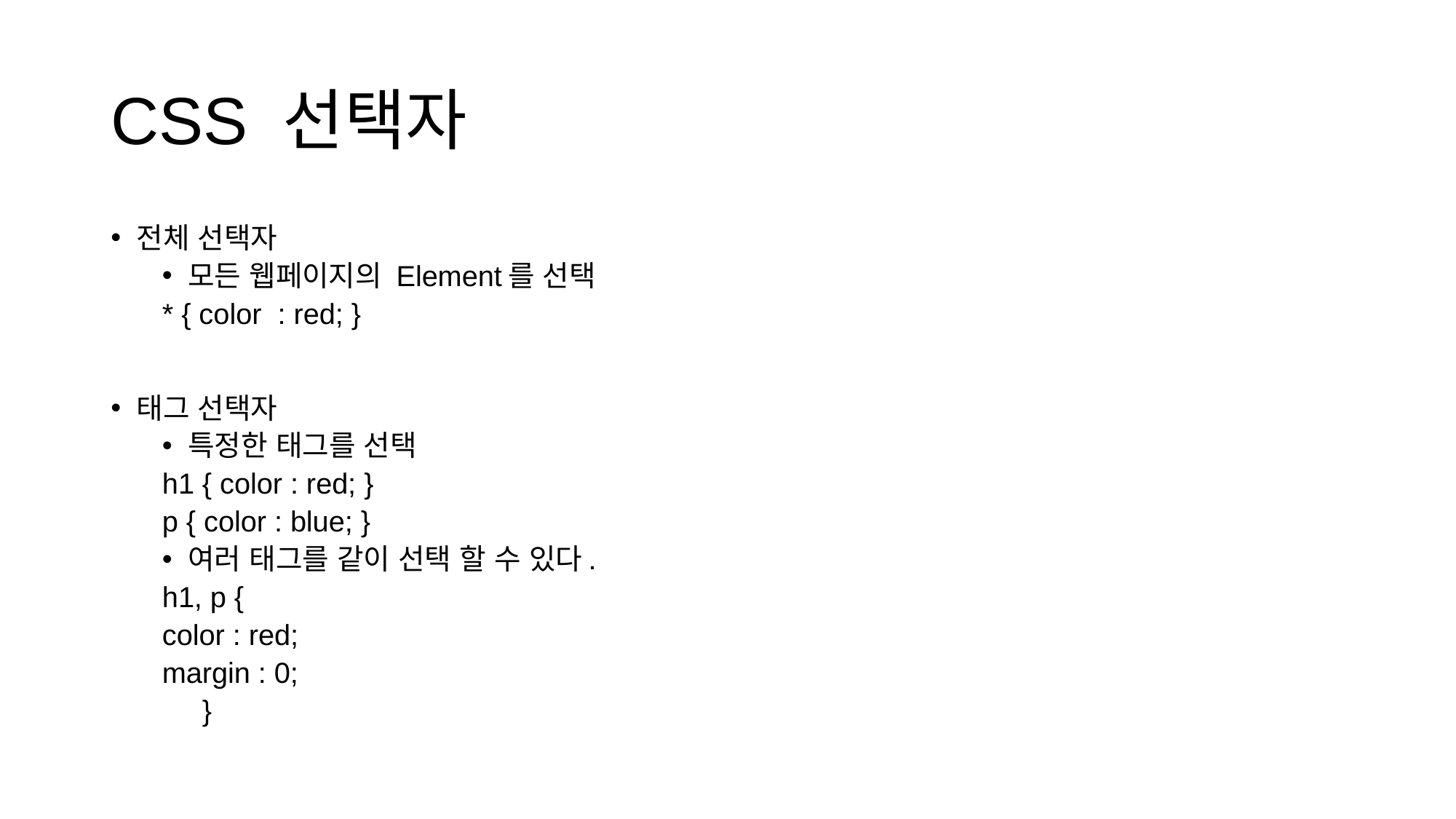

# CSS 선택자
전체 선택자
모든 웹페이지의 Element를 선택
	* { color  : red; }

태그 선택자
특정한 태그를 선택
	h1 { color : red; }
	p { color : blue; }
여러 태그를 같이 선택 할 수 있다.
	h1, p {
		color : red;
		margin : 0;
     }